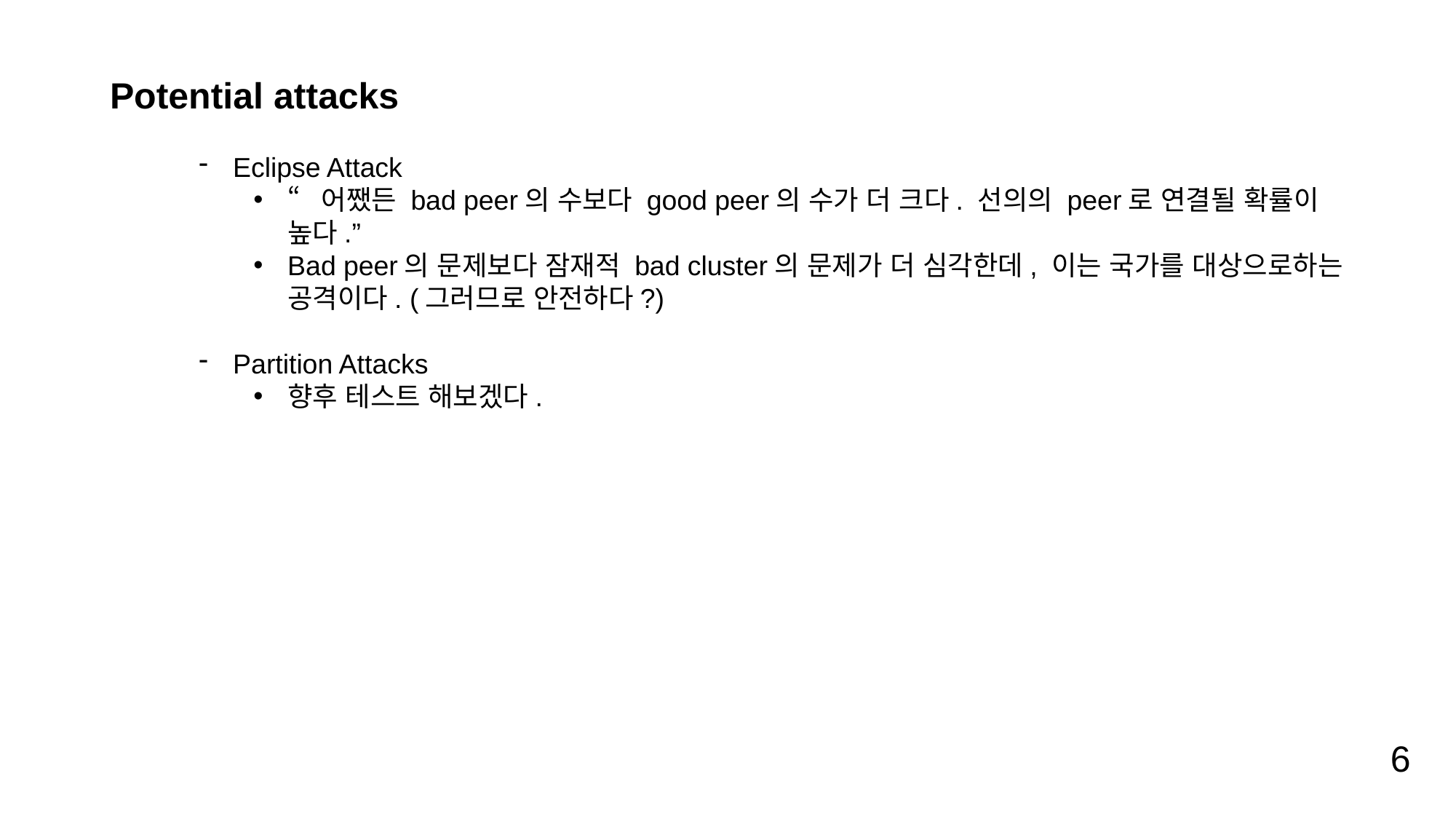

Potential attacks
Eclipse Attack
“어쨌든 bad peer의 수보다 good peer의 수가 더 크다. 선의의 peer로 연결될 확률이 높다.”
Bad peer의 문제보다 잠재적 bad cluster의 문제가 더 심각한데, 이는 국가를 대상으로하는 공격이다. (그러므로 안전하다?)
Partition Attacks
향후 테스트 해보겠다.
6